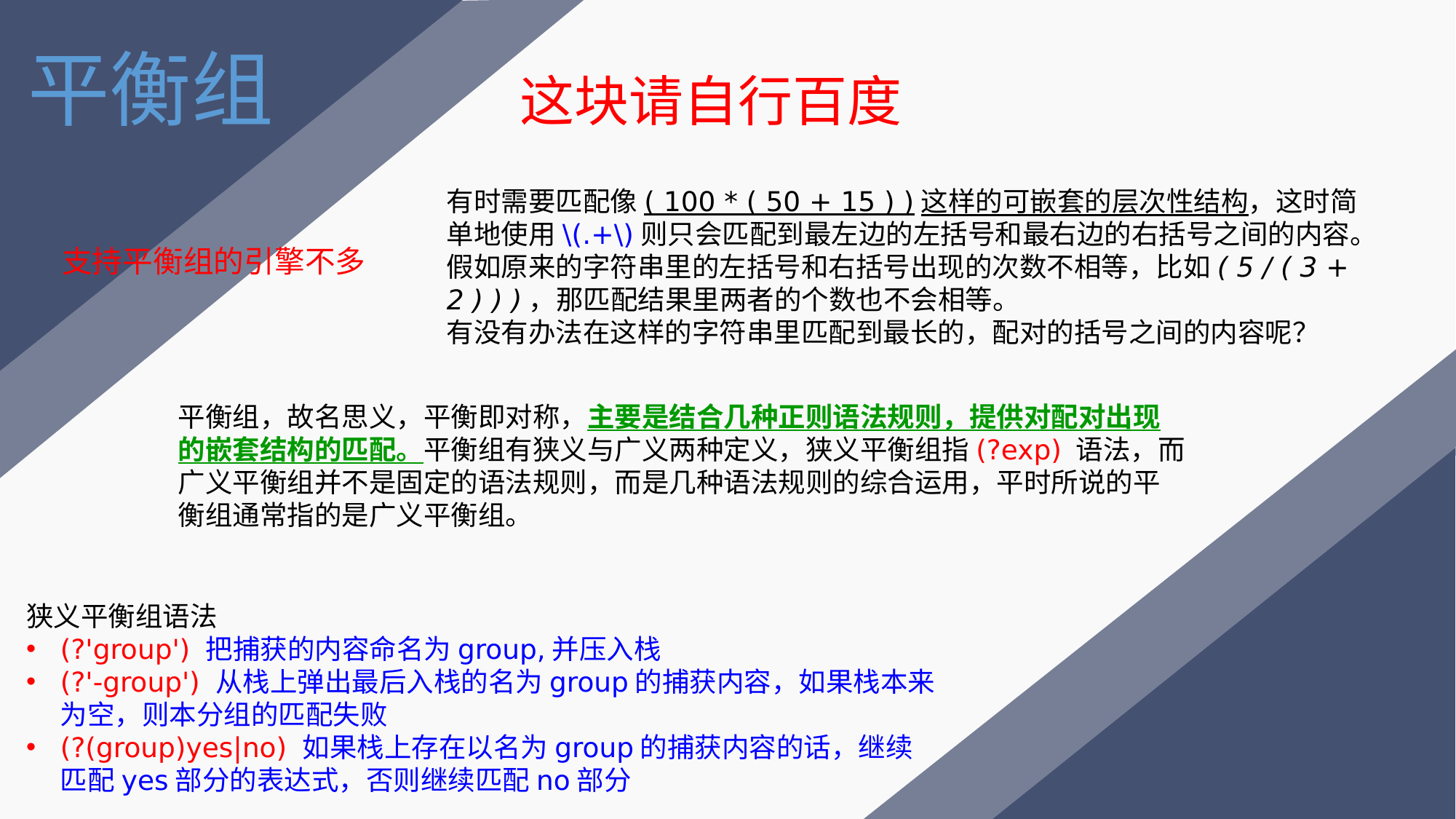

平衡组
这块请自行百度
有时需要匹配像( 100 * ( 50 + 15 ) )这样的可嵌套的层次性结构，这时简单地使用\(.+\)则只会匹配到最左边的左括号和最右边的右括号之间的内容。假如原来的字符串里的左括号和右括号出现的次数不相等，比如( 5 / ( 3 + 2 ) ) )，那匹配结果里两者的个数也不会相等。
有没有办法在这样的字符串里匹配到最长的，配对的括号之间的内容呢？
支持平衡组的引擎不多
平衡组，故名思义，平衡即对称，主要是结合几种正则语法规则，提供对配对出现的嵌套结构的匹配。平衡组有狭义与广义两种定义，狭义平衡组指(?exp) 语法，而广义平衡组并不是固定的语法规则，而是几种语法规则的综合运用，平时所说的平衡组通常指的是广义平衡组。
狭义平衡组语法
(?'group') 把捕获的内容命名为group,并压入栈
(?'-group') 从栈上弹出最后入栈的名为group的捕获内容，如果栈本来为空，则本分组的匹配失败
(?(group)yes|no) 如果栈上存在以名为group的捕获内容的话，继续匹配yes部分的表达式，否则继续匹配no部分